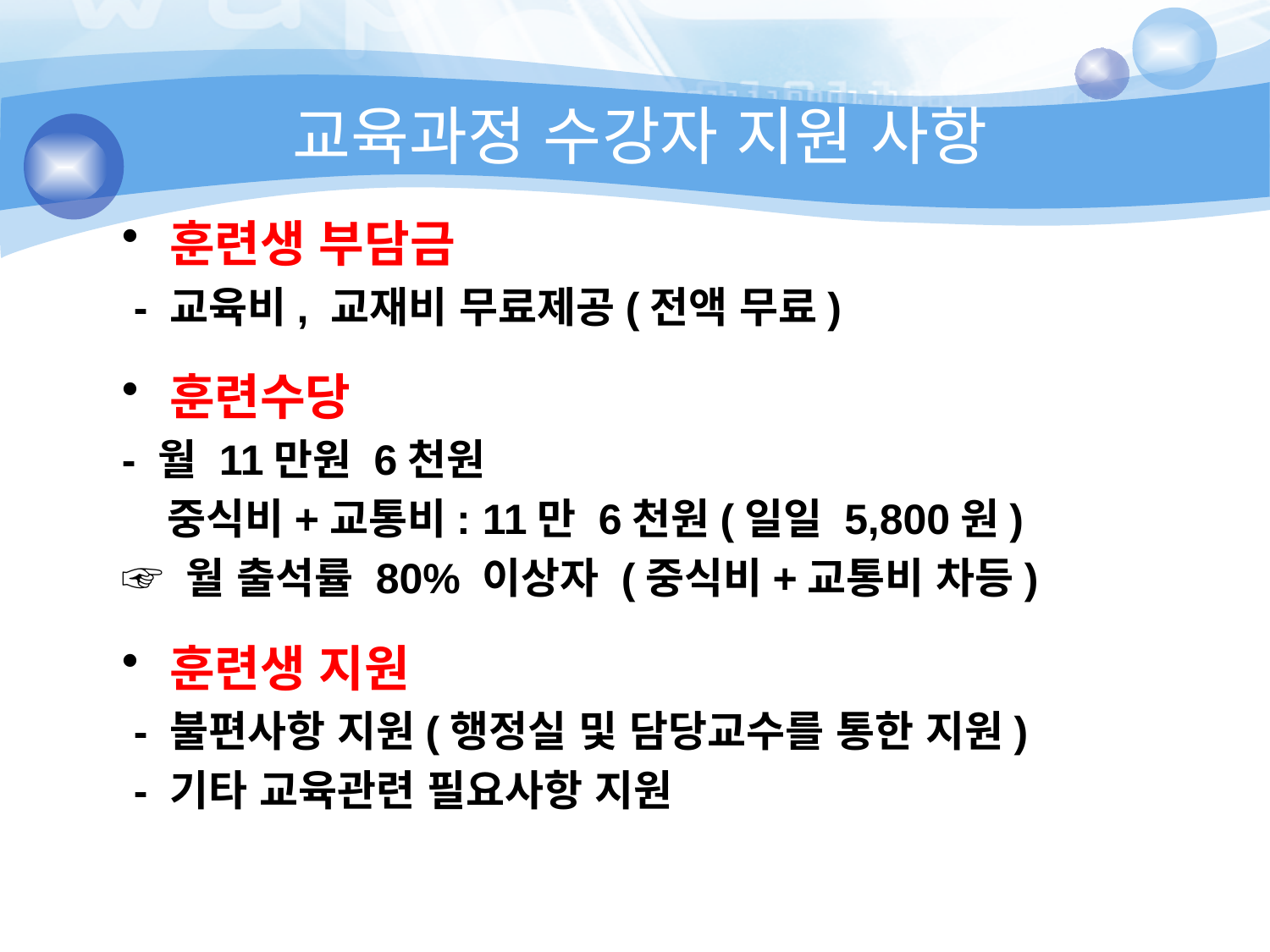

# 교육과정 수강자 지원 사항
훈련생 부담금
 - 교육비, 교재비 무료제공(전액 무료)

훈련수당
- 월 11만원 6천원
   중식비+교통비: 11만 6천원(일일 5,800원)
☞ 월 출석률 80% 이상자 (중식비+교통비 차등)

훈련생 지원
 - 불편사항 지원(행정실 및 담당교수를 통한 지원)
 - 기타 교육관련 필요사항 지원